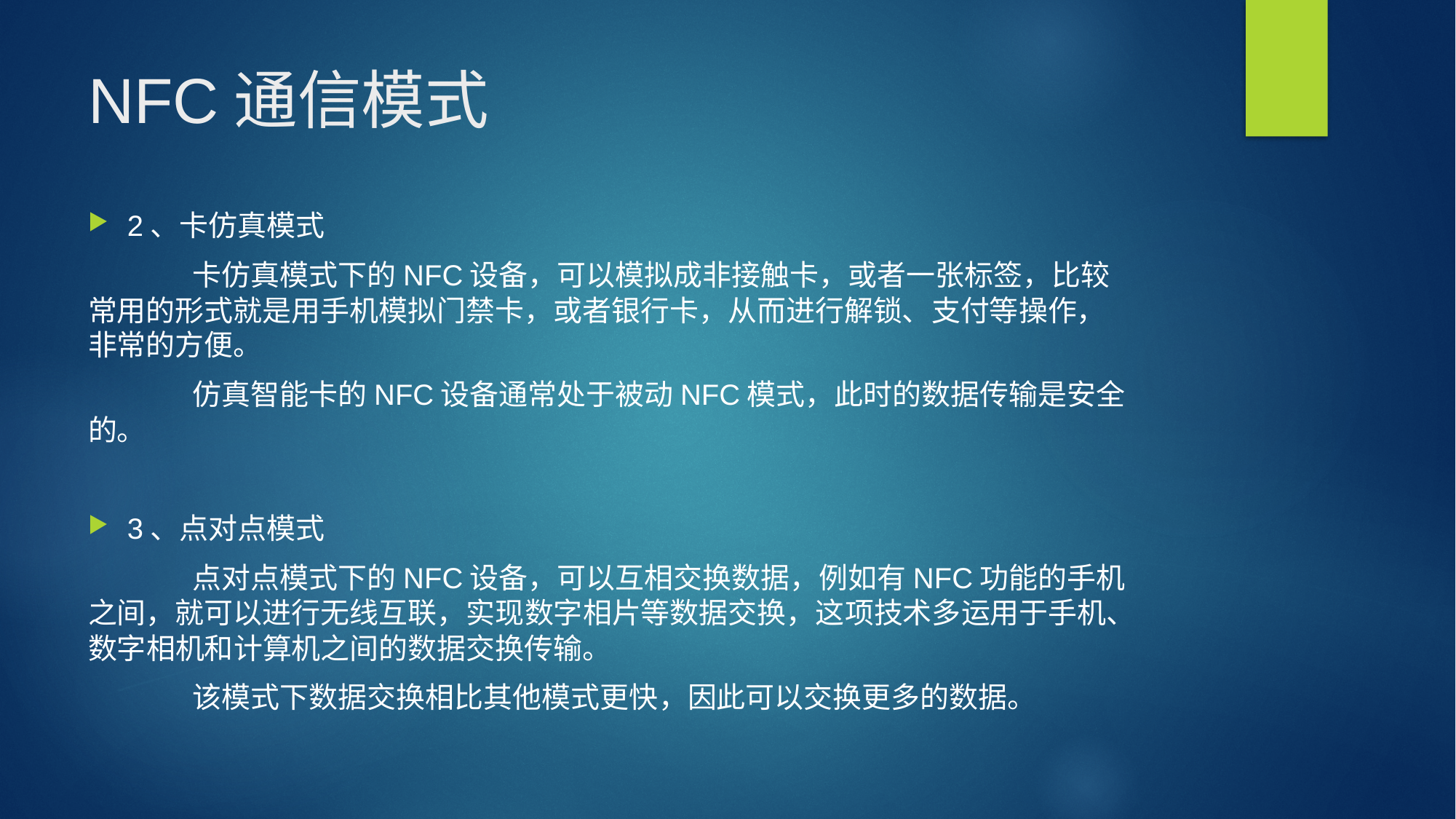

# NFC通信模式

2、卡仿真模式
	卡仿真模式下的NFC设备，可以模拟成非接触卡，或者一张标签，比较常用的形式就是用手机模拟门禁卡，或者银行卡，从而进行解锁、支付等操作，非常的方便。
	仿真智能卡的NFC设备通常处于被动NFC模式，此时的数据传输是安全的。

3、点对点模式
	点对点模式下的NFC设备，可以互相交换数据，例如有NFC功能的手机之间，就可以进行无线互联，实现数字相片等数据交换，这项技术多运用于手机、数字相机和计算机之间的数据交换传输。
	该模式下数据交换相比其他模式更快，因此可以交换更多的数据。